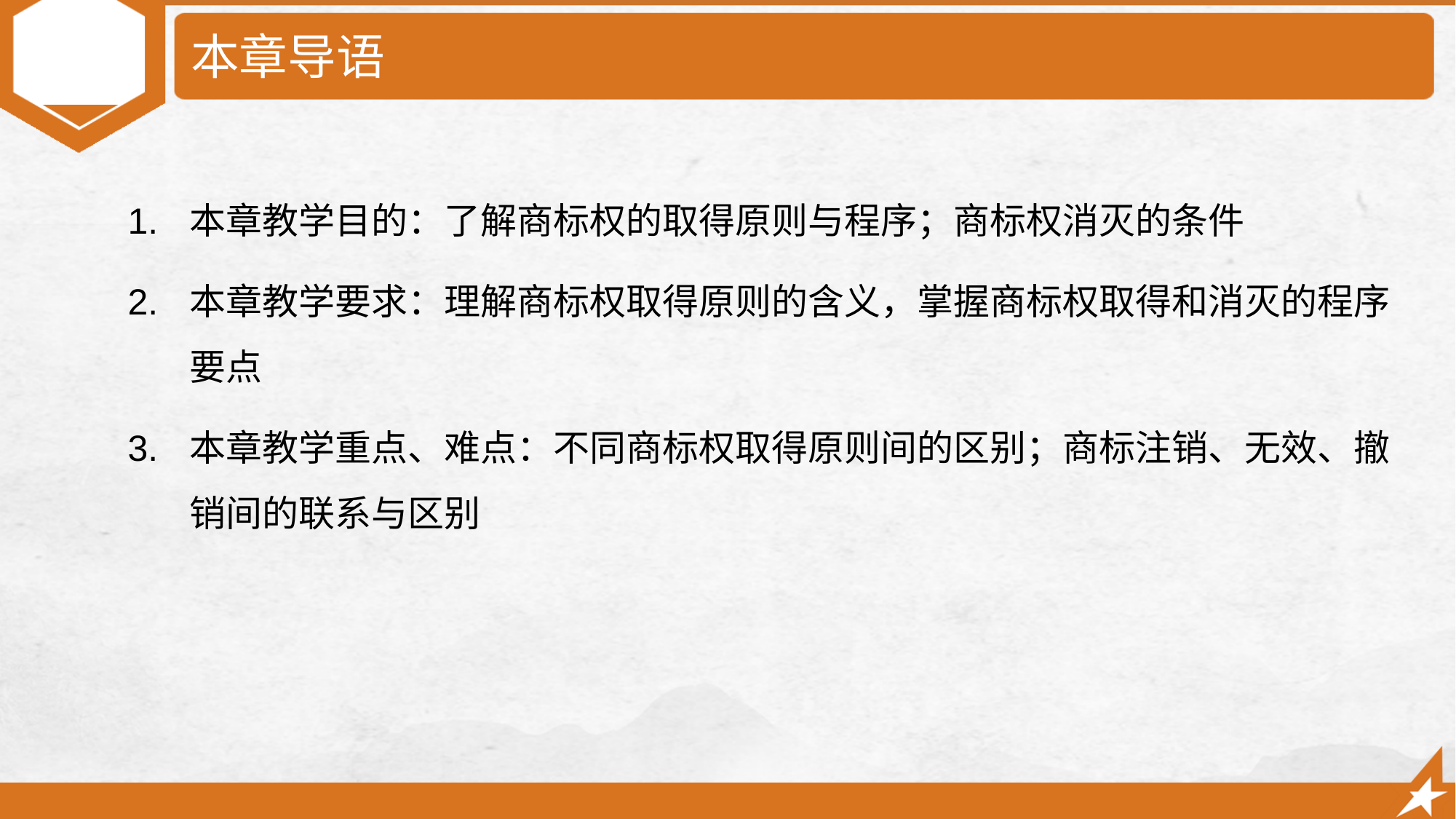

# 本章导语

本章教学目的：了解商标权的取得原则与程序；商标权消灭的条件
本章教学要求：理解商标权取得原则的含义，掌握商标权取得和消灭的程序要点
本章教学重点、难点：不同商标权取得原则间的区别；商标注销、无效、撤销间的联系与区别